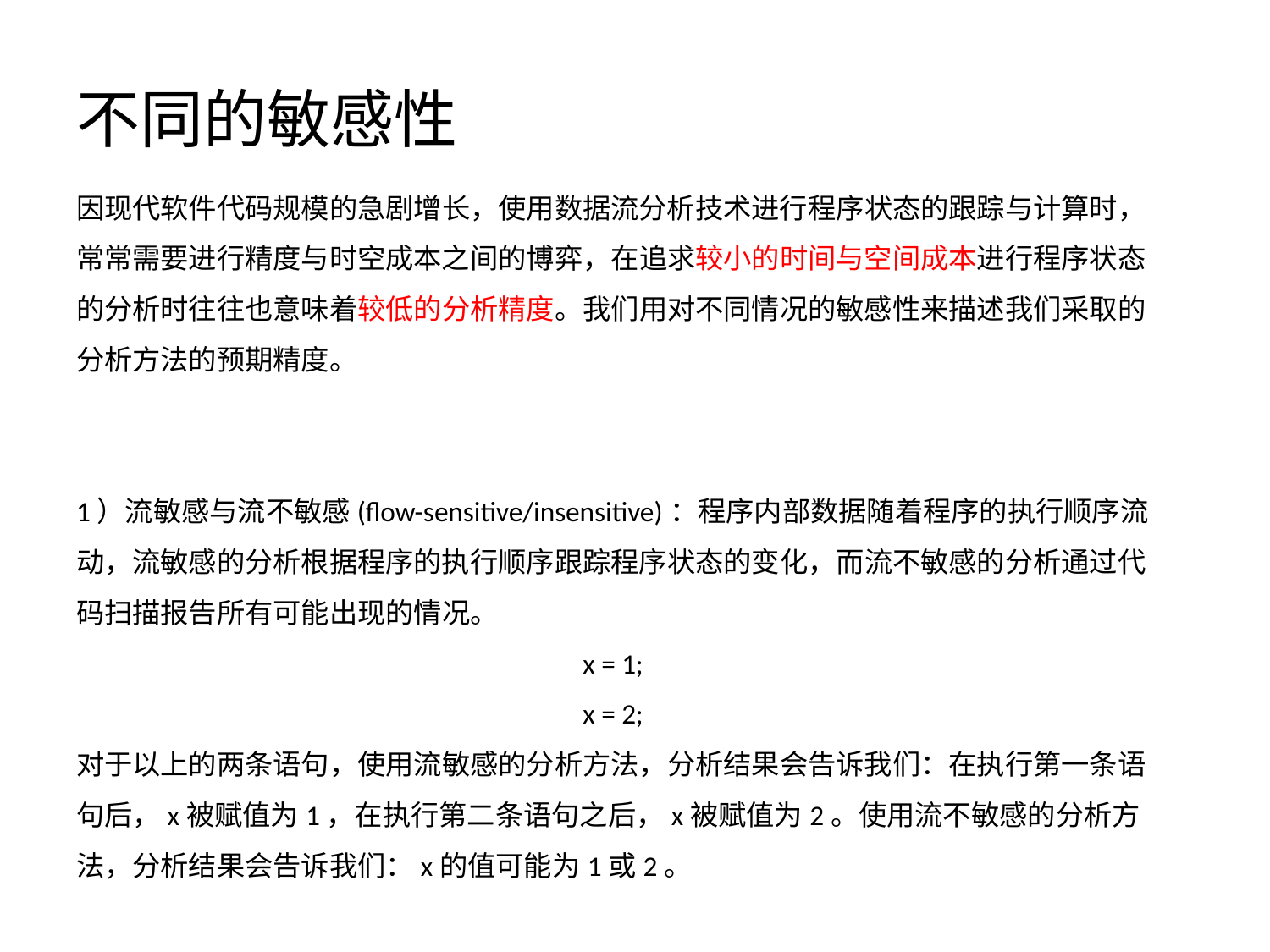

# 不同的敏感性
因现代软件代码规模的急剧增长，使用数据流分析技术进行程序状态的跟踪与计算时，常常需要进行精度与时空成本之间的博弈，在追求较小的时间与空间成本进行程序状态的分析时往往也意味着较低的分析精度。我们用对不同情况的敏感性来描述我们采取的分析方法的预期精度。

1）流敏感与流不敏感(flow-sensitive/insensitive)：程序内部数据随着程序的执行顺序流动，流敏感的分析根据程序的执行顺序跟踪程序状态的变化，而流不敏感的分析通过代码扫描报告所有可能出现的情况。
x = 1;
x = 2;
对于以上的两条语句，使用流敏感的分析方法，分析结果会告诉我们：在执行第一条语句后，x被赋值为1，在执行第二条语句之后，x被赋值为2。使用流不敏感的分析方法，分析结果会告诉我们：x的值可能为1或2。